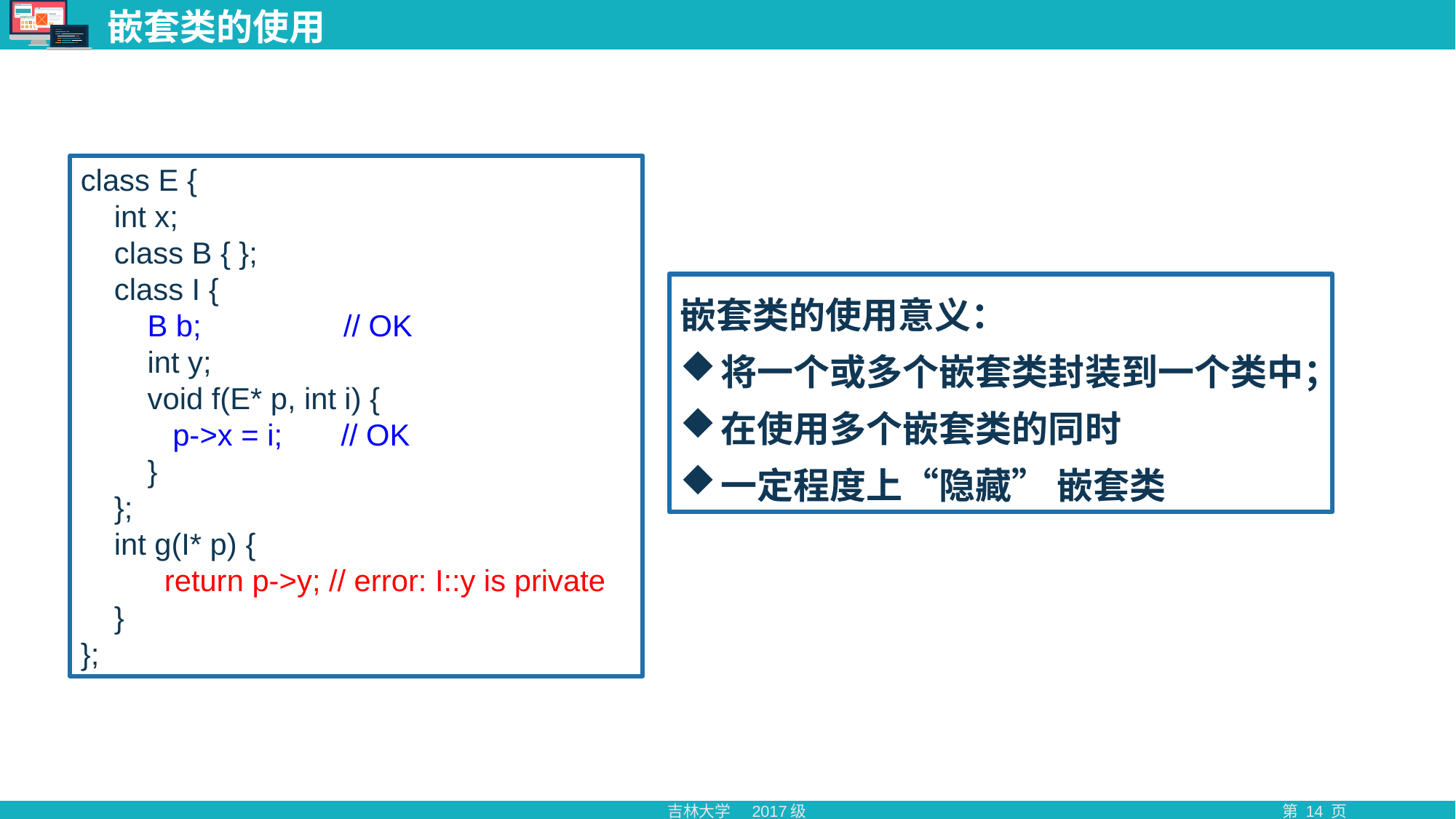

# 嵌套类的使用
class E {
    int x;
    class B { };
    class I {
        B b;                 // OK
        int y;
        void f(E* p, int i) {
           p->x = i;       // OK
        }
    };
    int g(I* p) {
          return p->y; // error: I::y is private
    }
};
嵌套类的使用意义：
将一个或多个嵌套类封装到一个类中；
在使用多个嵌套类的同时
一定程度上“隐藏” 嵌套类